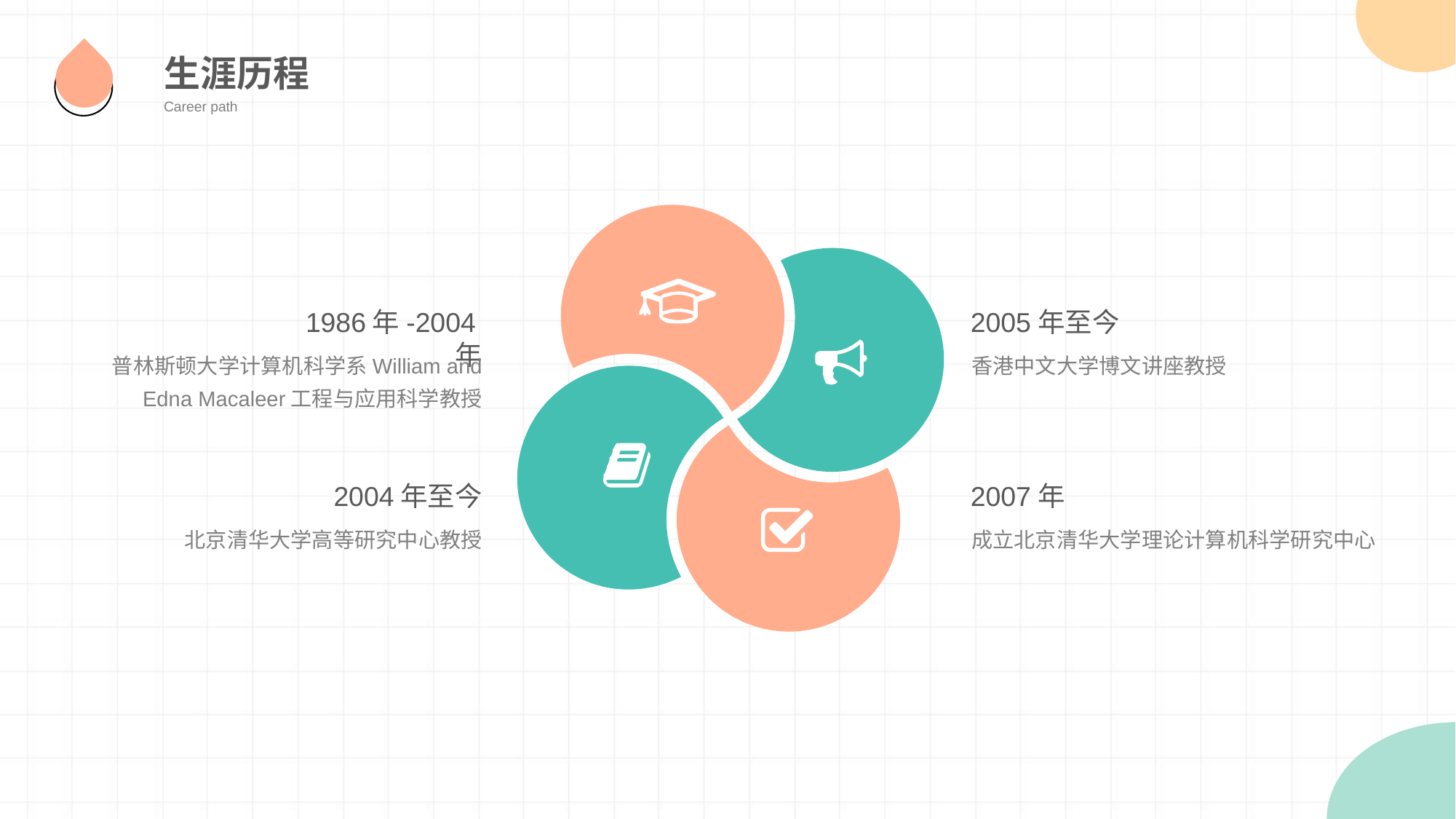

生涯历程

Career path

1986年-2004年
2005年至今
普林斯顿大学计算机科学系William and Edna Macaleer工程与应用科学教授

香港中文大学博文讲座教授

2004年至今
2007年

北京清华大学高等研究中心教授
成立北京清华大学理论计算机科学研究中心